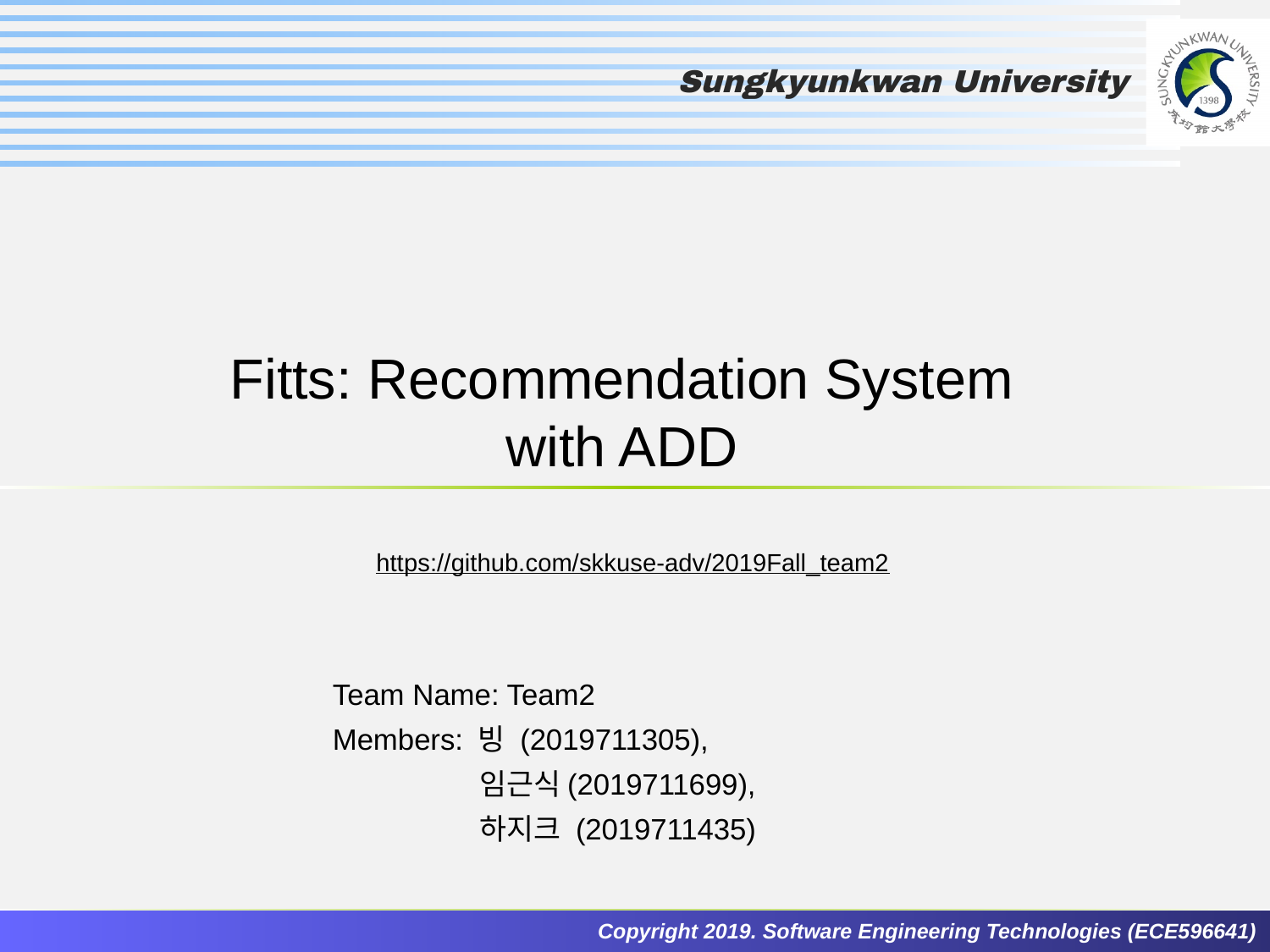

Fitts: Recommendation System
with ADD
https://github.com/skkuse-adv/2019Fall_team2
Team Name: Team2
Members: 빙 (2019711305),
                 임근식(2019711699),
                 하지크 (2019711435)